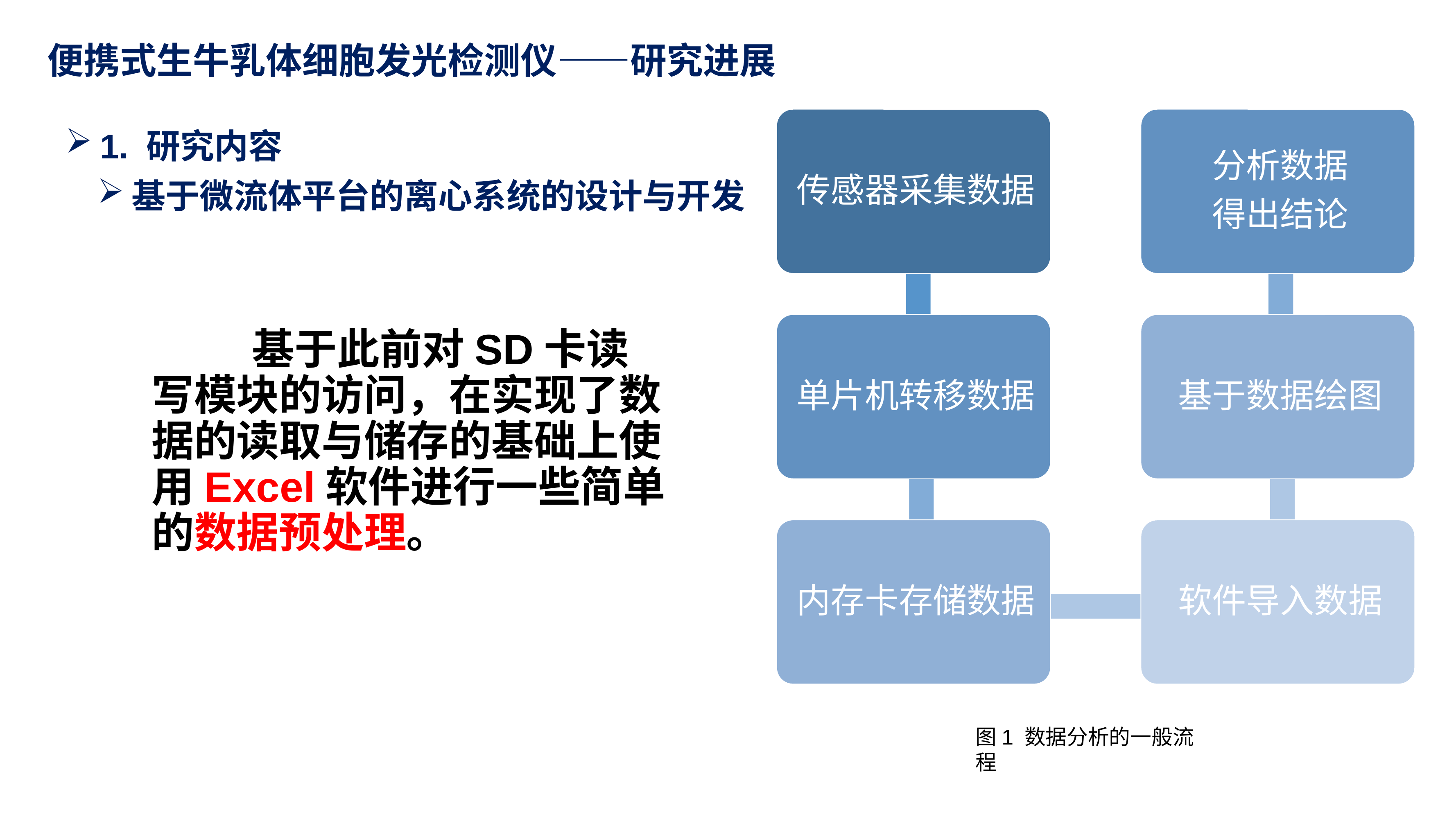

便携式生牛乳体细胞发光检测仪——研究进展
1. 研究内容
传感器采集数据
单片机转移数据
内存卡存储数据
软件导入数据
基于数据绘图
分析数据
得出结论
基于微流体平台的离心系统的设计与开发
	   基于此前对SD卡读写模块的访问，在实现了数据的读取与储存的基础上使用Excel软件进行一些简单的数据预处理。

图1 数据分析的一般流程